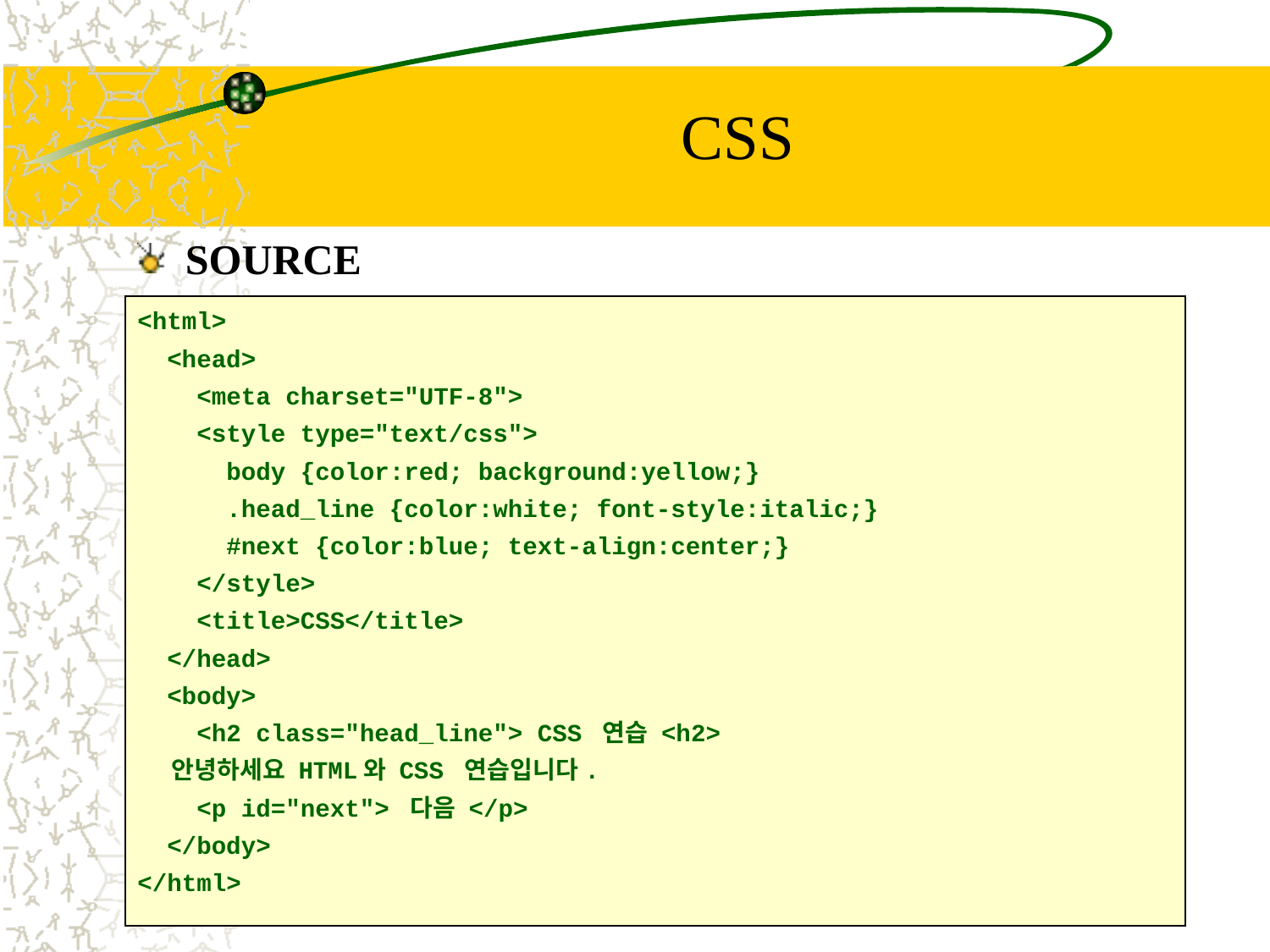

# CSS
SOURCE

<html>
  <head>
    <meta charset="UTF-8">
    <style type="text/css">
      body {color:red; background:yellow;}
      .head_line {color:white; font-style:italic;}
      #next {color:blue; text-align:center;}
    </style>
    <title>CSS</title>
  </head>
  <body>
    <h2 class="head_line"> CSS 연습 <h2>
    안녕하세요 HTML와 CSS 연습입니다.
    <p id="next"> 다음 </p>
  </body>
</html>